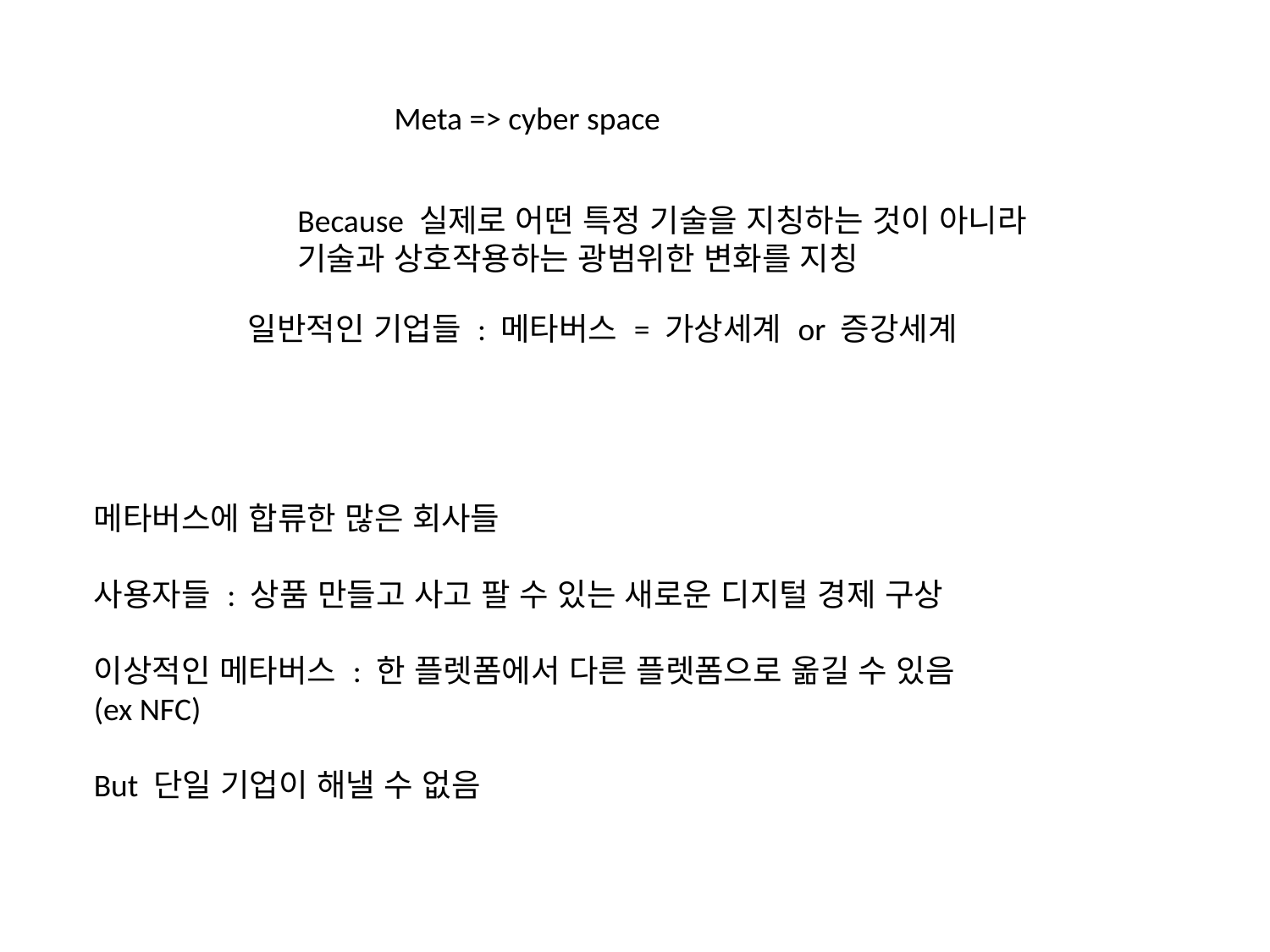

Meta => cyber space
Because 실제로 어떤 특정 기술을 지칭하는 것이 아니라 기술과 상호작용하는 광범위한 변화를 지칭
일반적인 기업들 : 메타버스 = 가상세계 or 증강세계
메타버스에 합류한 많은 회사들

사용자들 : 상품 만들고 사고 팔 수 있는 새로운 디지털 경제 구상

이상적인 메타버스 : 한 플렛폼에서 다른 플렛폼으로 옮길 수 있음
(ex NFC)

But 단일 기업이 해낼 수 없음